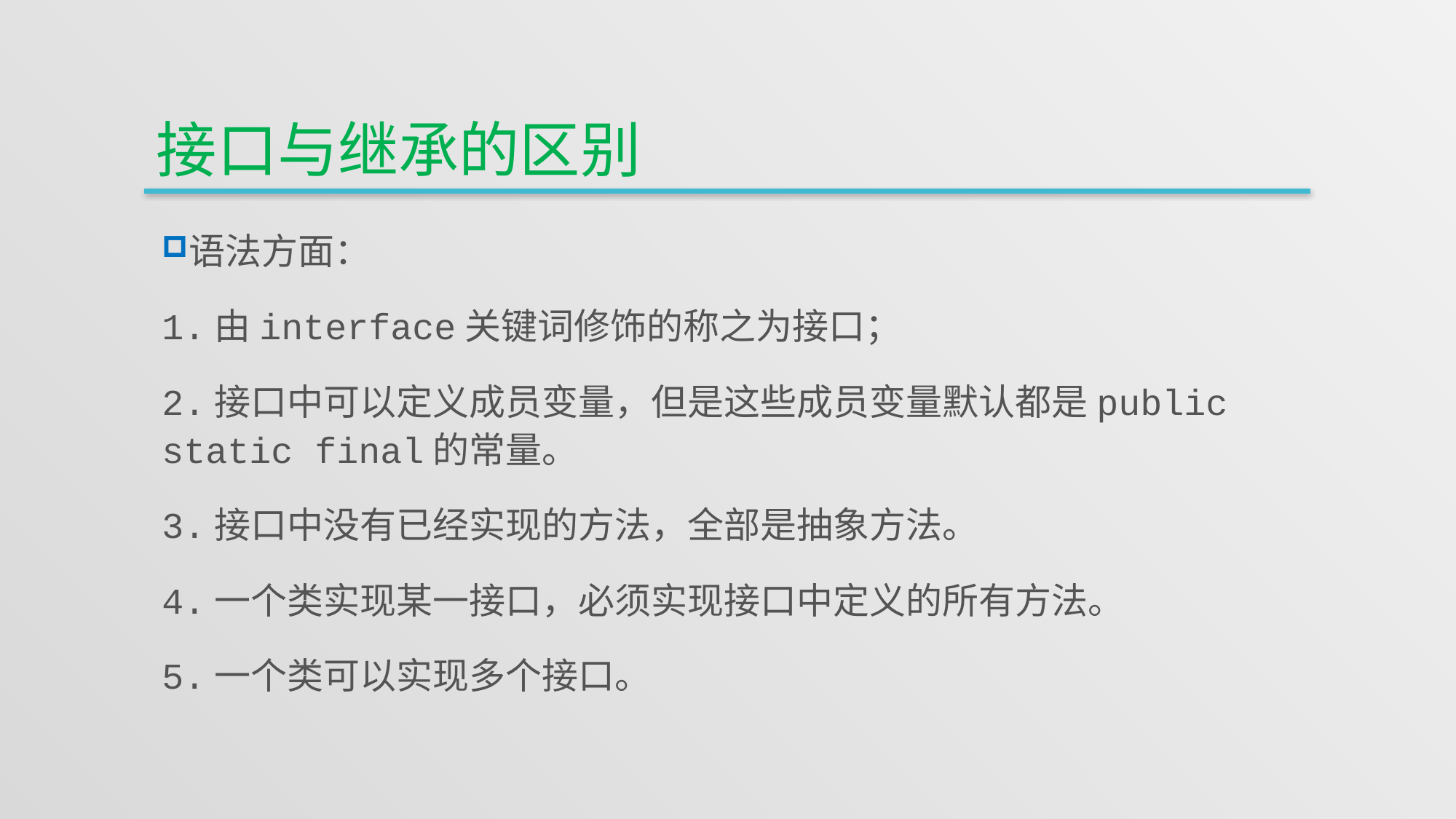

# 接口与继承的区别
语法方面：
1.由interface关键词修饰的称之为接口；
2.接口中可以定义成员变量，但是这些成员变量默认都是public static final的常量。
3.接口中没有已经实现的方法，全部是抽象方法。
4.一个类实现某一接口，必须实现接口中定义的所有方法。
5.一个类可以实现多个接口。